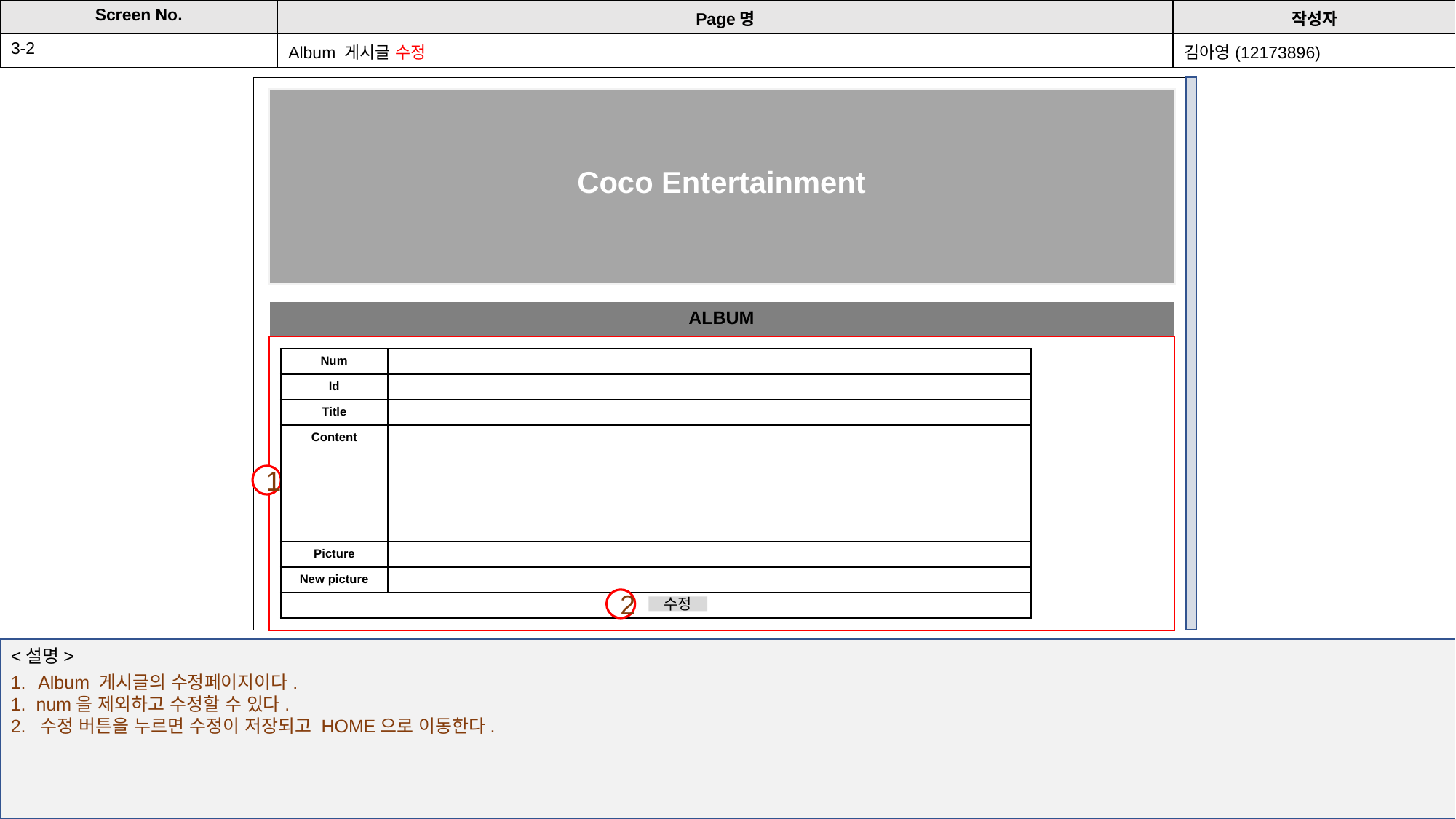

| Screen No. | Page명 | 작성자 |
| --- | --- | --- |
| 3-2 | Album 게시글 수정 | 김아영(12173896) |

Coco Entertainment
ALBUM

| Num |  |
| --- | --- |
| Id |  |
| Title |  |
| Content |  |
| Picture |  |
| New picture |  |
|  |  |
1
2
수정

<설명>
Album 게시글의 수정페이지이다.
1.  num을 제외하고 수정할 수 있다.
2.  수정 버튼을 누르면 수정이 저장되고 HOME으로 이동한다.